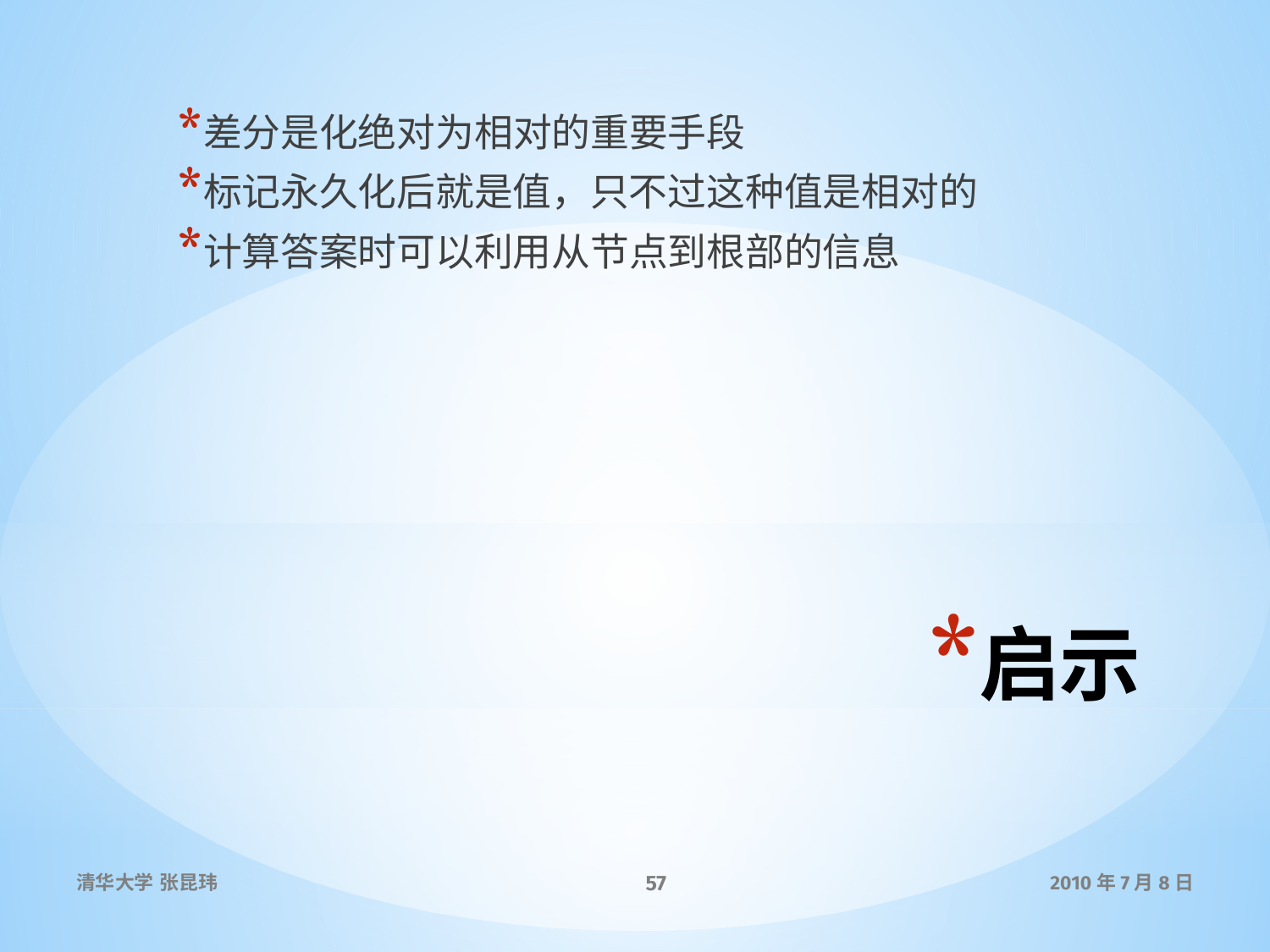

差分是化绝对为相对的重要手段
标记永久化后就是值，只不过这种值是相对的
计算答案时可以利用从节点到根部的信息

# 启示
清华大学 张昆玮
57
2010年7月8日